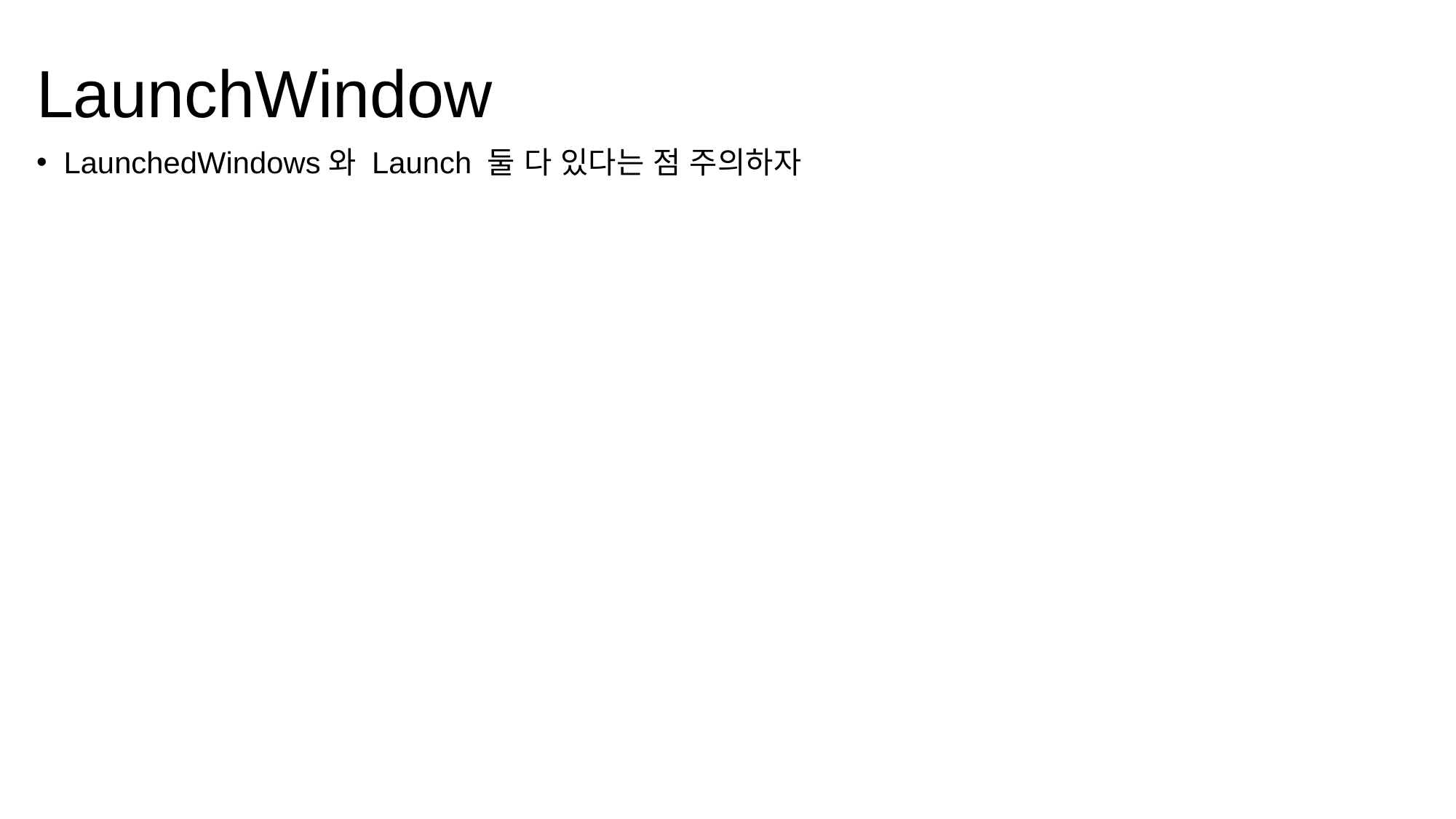

LaunchWindow
LaunchedWindows와 Launch 둘 다 있다는 점 주의하자